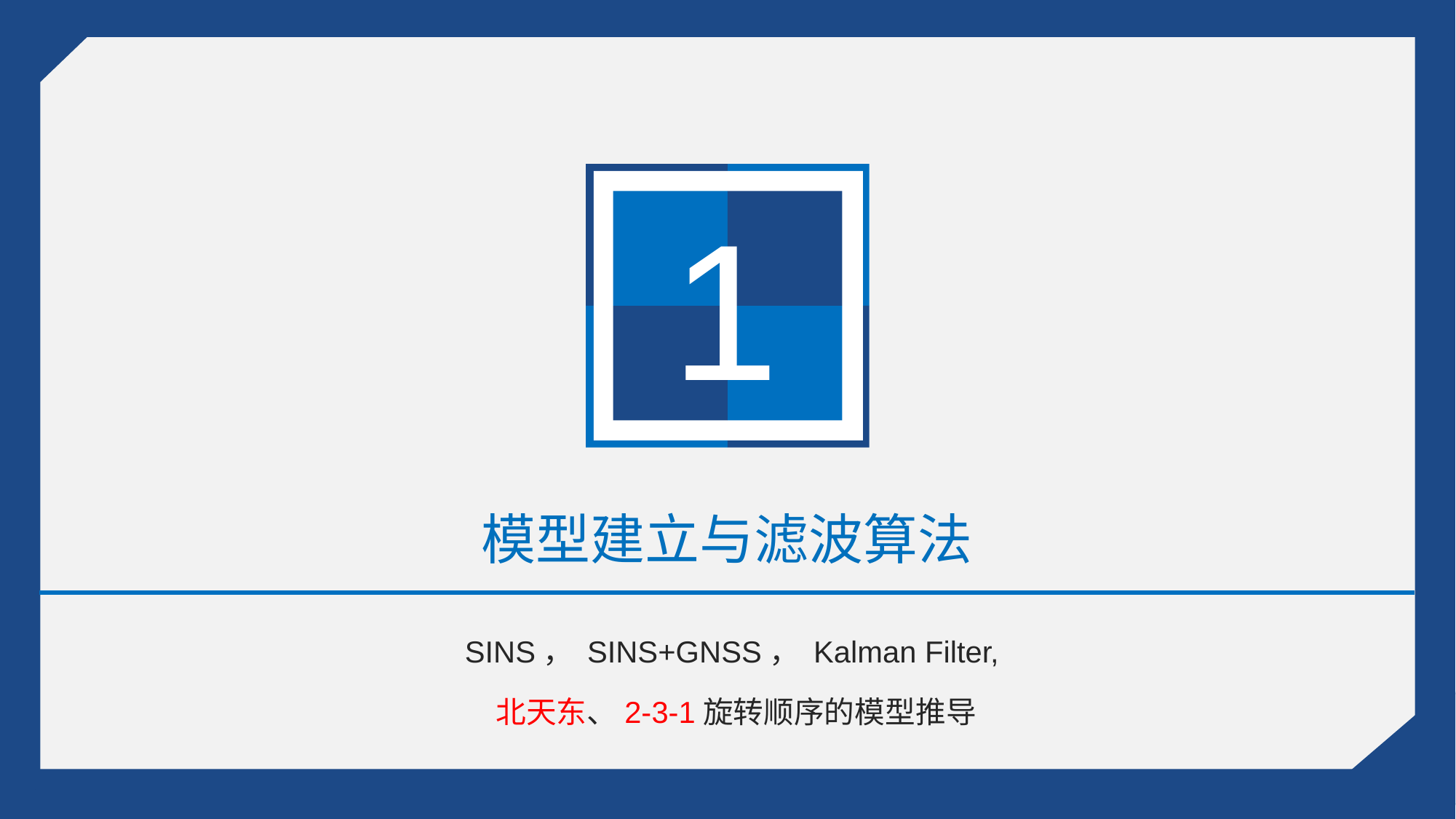

1
模型建立与滤波算法
SINS， SINS+GNSS， Kalman Filter,
北天东、2-3-1旋转顺序的模型推导